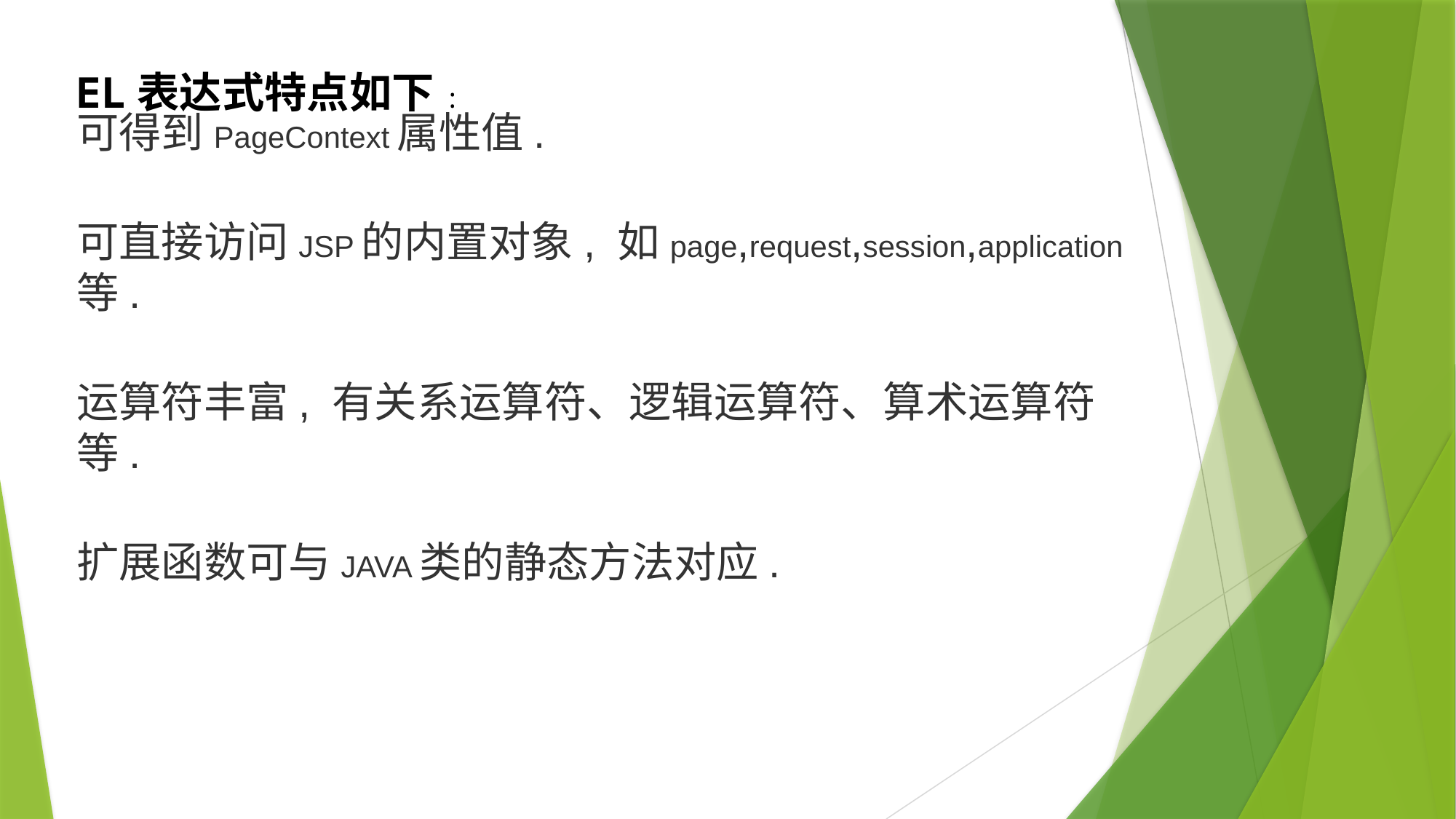

EL表达式特点如下:
可得到PageContext属性值.

可直接访问JSP的内置对象, 如page,request,session,application等.

运算符丰富, 有关系运算符、逻辑运算符、算术运算符等.

扩展函数可与JAVA类的静态方法对应.